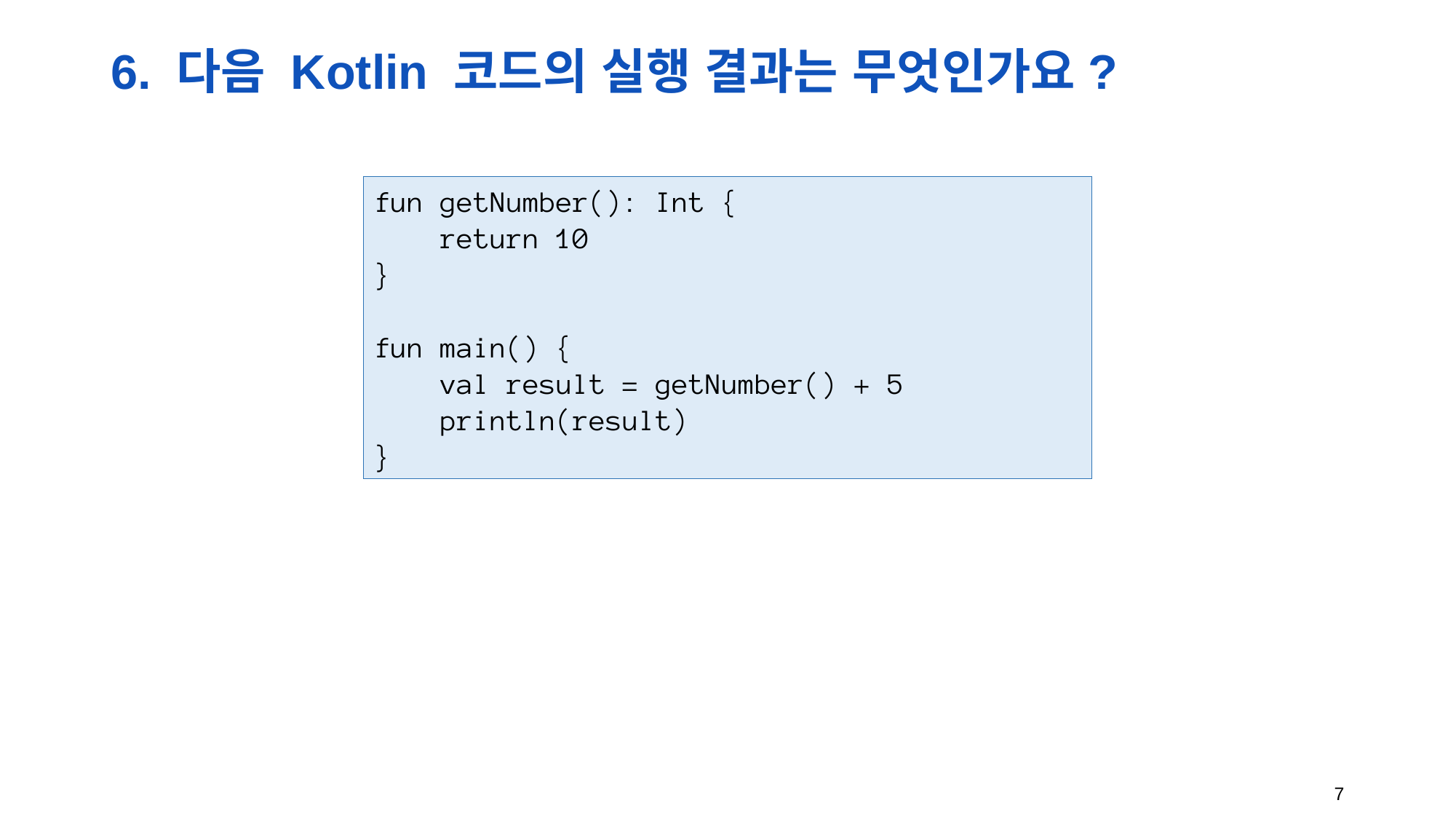

# 6. 다음 Kotlin 코드의 실행 결과는 무엇인가요?
fun getNumber(): Int {
    return 10
}

fun main() {
    val result = getNumber() + 5
    println(result)
}
7